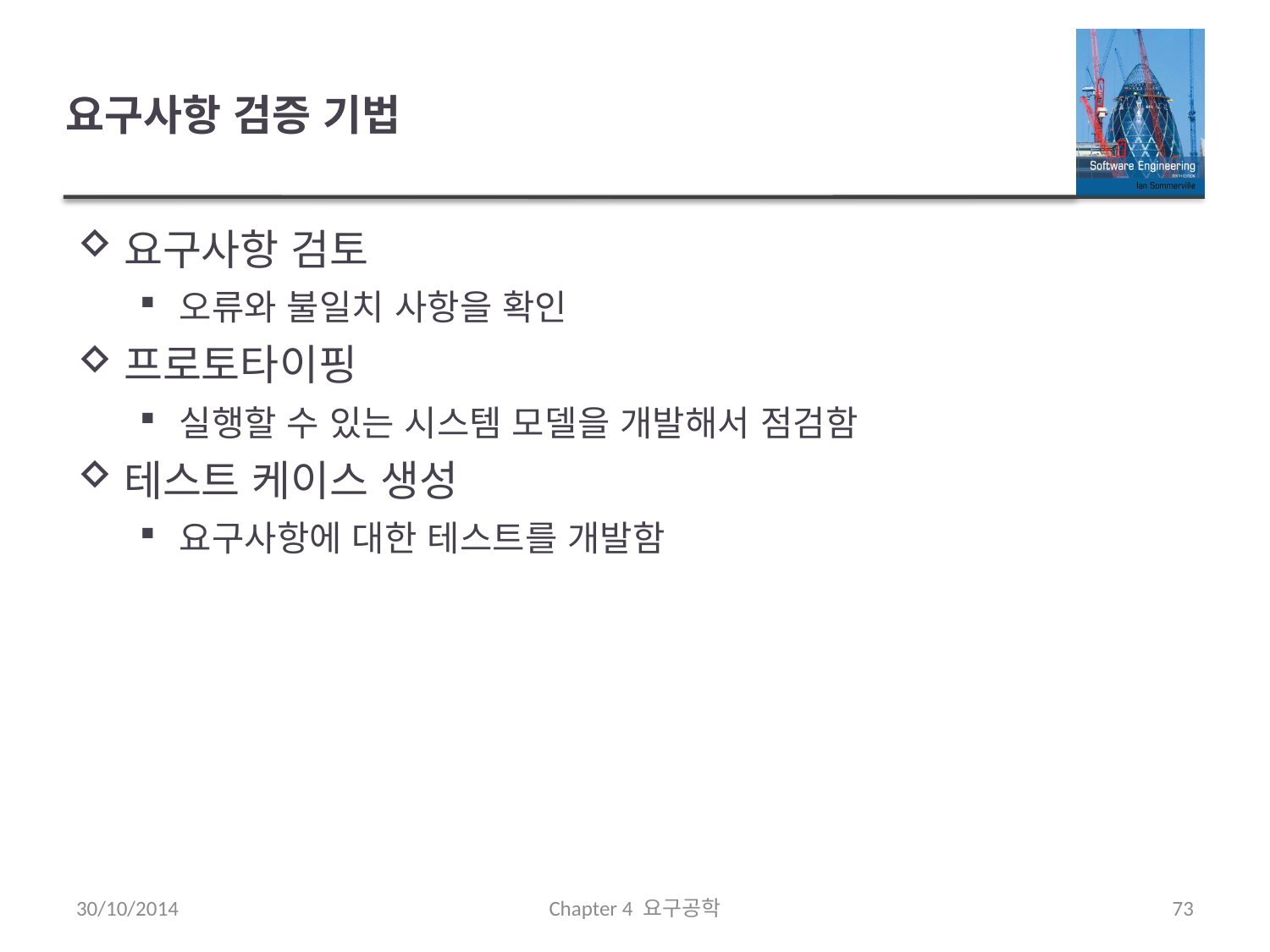

# 요구사항 검증 기법
요구사항 검토
오류와 불일치 사항을 확인
프로토타이핑
실행할 수 있는 시스템 모델을 개발해서 점검함
테스트 케이스 생성
요구사항에 대한 테스트를 개발함
30/10/2014
Chapter 4 요구공학
73